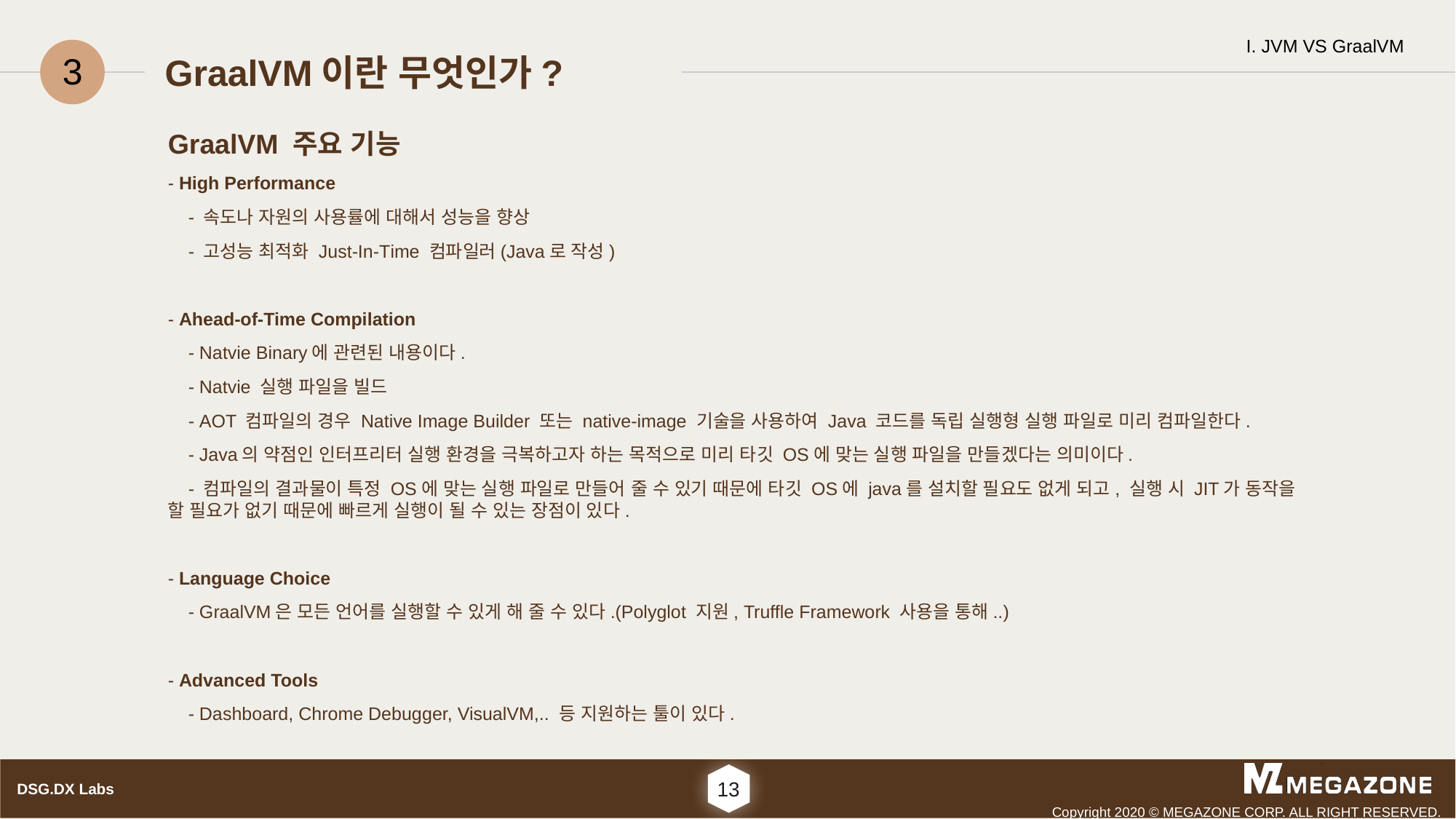

# I. JVM VS GraalVM
3
GraalVM이란 무엇인가?
GraalVM 주요 기능
- High Performance
    - 속도나 자원의 사용률에 대해서 성능을 향상
    - 고성능 최적화 Just-In-Time 컴파일러(Java로 작성)

- Ahead-of-Time Compilation
    - Natvie Binary에 관련된 내용이다.
    - Natvie 실행 파일을 빌드
    - AOT 컴파일의 경우 Native Image Builder 또는 native-image 기술을 사용하여 Java 코드를 독립 실행형 실행 파일로 미리 컴파일한다.
    - Java의 약점인 인터프리터 실행 환경을 극복하고자 하는 목적으로 미리 타깃 OS에 맞는 실행 파일을 만들겠다는 의미이다.
    - 컴파일의 결과물이 특정 OS에 맞는 실행 파일로 만들어 줄 수 있기 때문에 타깃 OS에 java를 설치할 필요도 없게 되고, 실행 시 JIT가 동작을 할 필요가 없기 때문에 빠르게 실행이 될 수 있는 장점이 있다.

- Language Choice
    - GraalVM은 모든 언어를 실행할 수 있게 해 줄 수 있다.(Polyglot 지원, Truffle Framework 사용을 통해..)

- Advanced Tools
    - Dashboard, Chrome Debugger, VisualVM,.. 등 지원하는 툴이 있다.